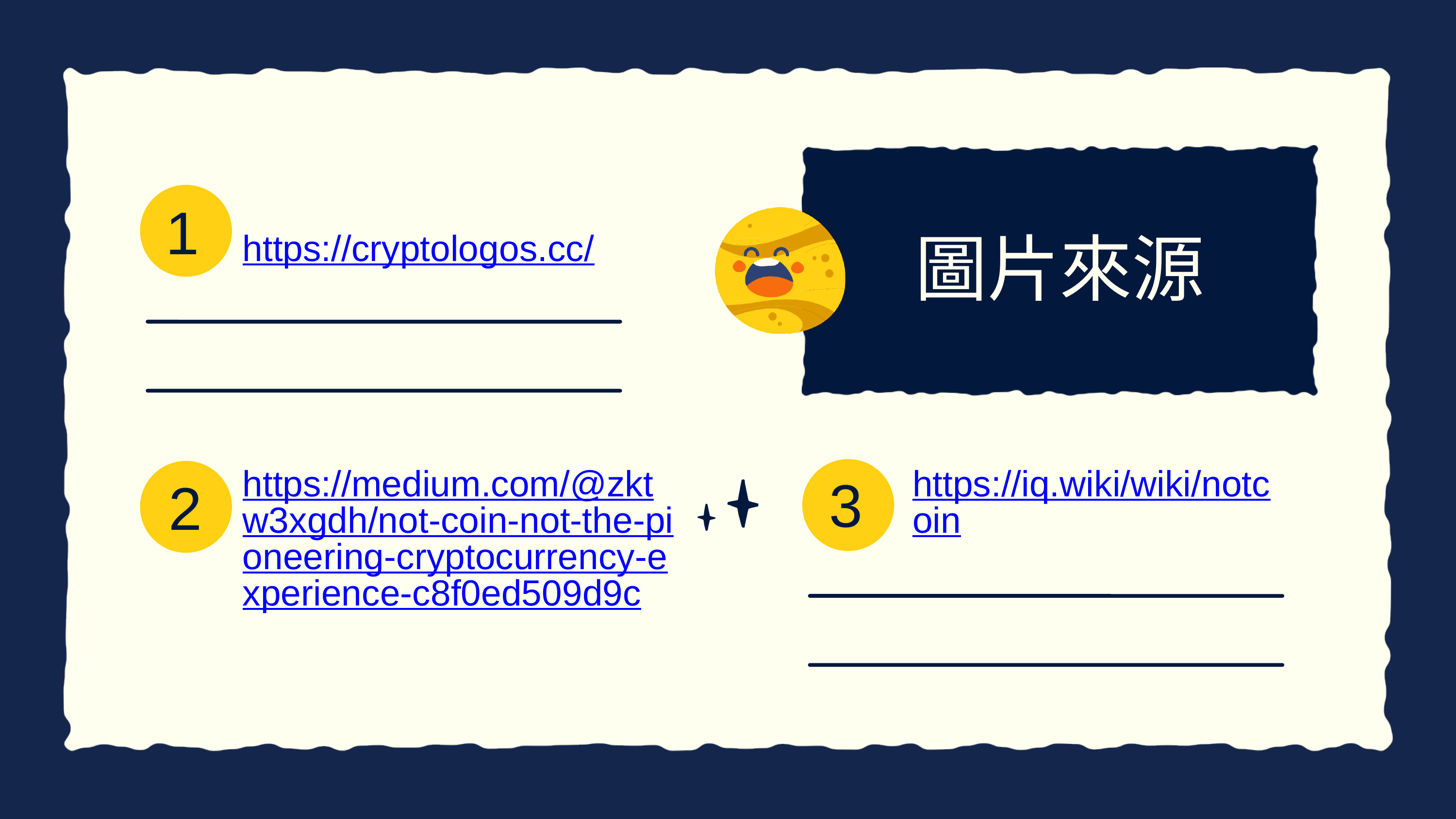

1

圖片來源
https://cryptologos.cc/

https://medium.com/@zktw3xgdh/not-coin-not-the-pioneering-cryptocurrency-experience-c8f0ed509d9c
https://iq.wiki/wiki/notcoin

3
2